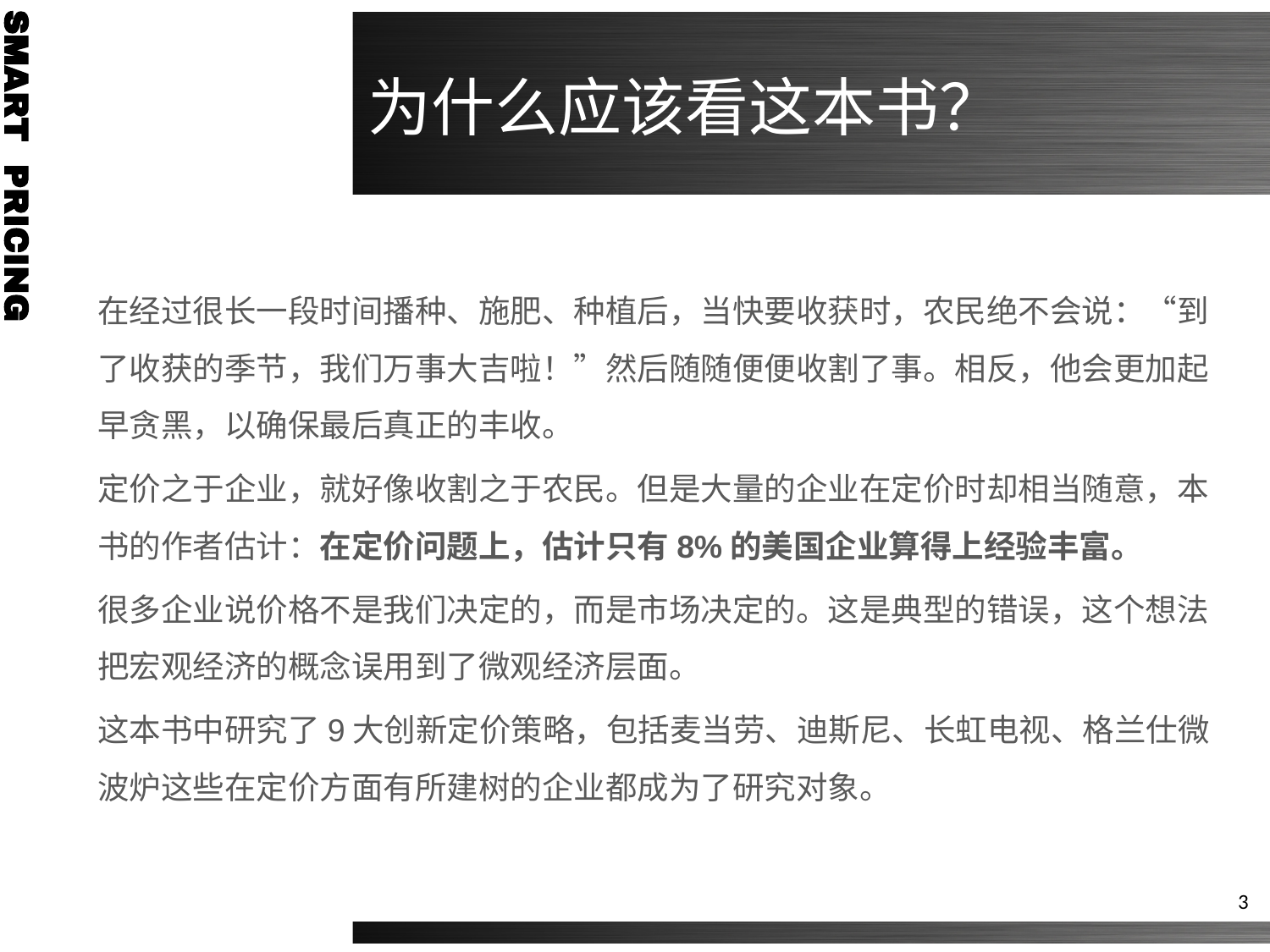

# 为什么应该看这本书？
在经过很长一段时间播种、施肥、种植后，当快要收获时，农民绝不会说：“到了收获的季节，我们万事大吉啦！”然后随随便便收割了事。相反，他会更加起早贪黑，以确保最后真正的丰收。
定价之于企业，就好像收割之于农民。但是大量的企业在定价时却相当随意，本书的作者估计：在定价问题上，估计只有8%的美国企业算得上经验丰富。
很多企业说价格不是我们决定的，而是市场决定的。这是典型的错误，这个想法把宏观经济的概念误用到了微观经济层面。
这本书中研究了9大创新定价策略，包括麦当劳、迪斯尼、长虹电视、格兰仕微波炉这些在定价方面有所建树的企业都成为了研究对象。